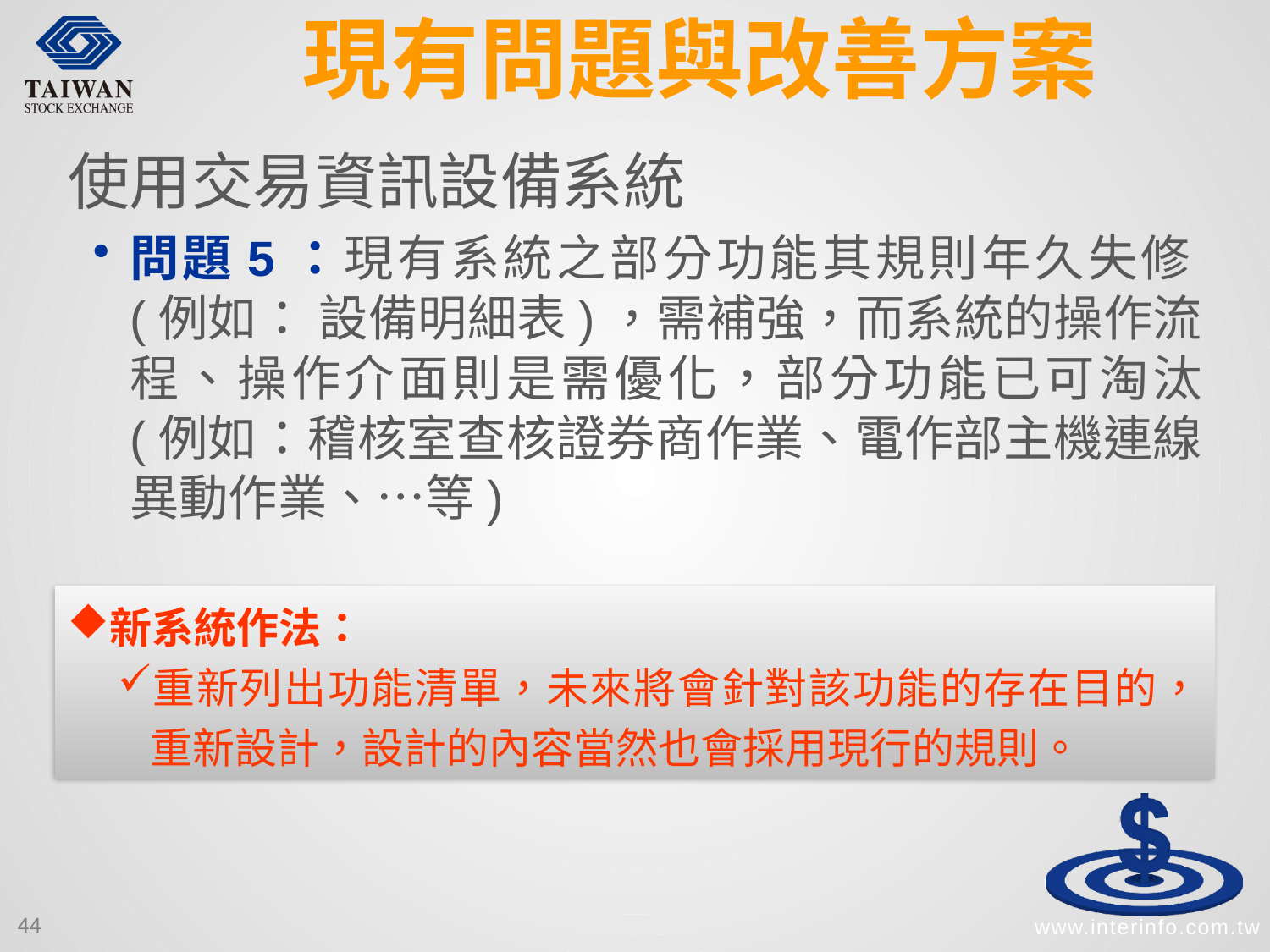

# 現有問題與改善方案
使用交易資訊設備系統
問題5：現有系統之部分功能其規則年久失修(例如： 設備明細表)，需補強，而系統的操作流程、操作介面則是需優化，部分功能已可淘汰 (例如：稽核室查核證券商作業、電作部主機連線異動作業、…等)
新系統作法：
重新列出功能清單，未來將會針對該功能的存在目的，
  重新設計，設計的內容當然也會採用現行的規則。